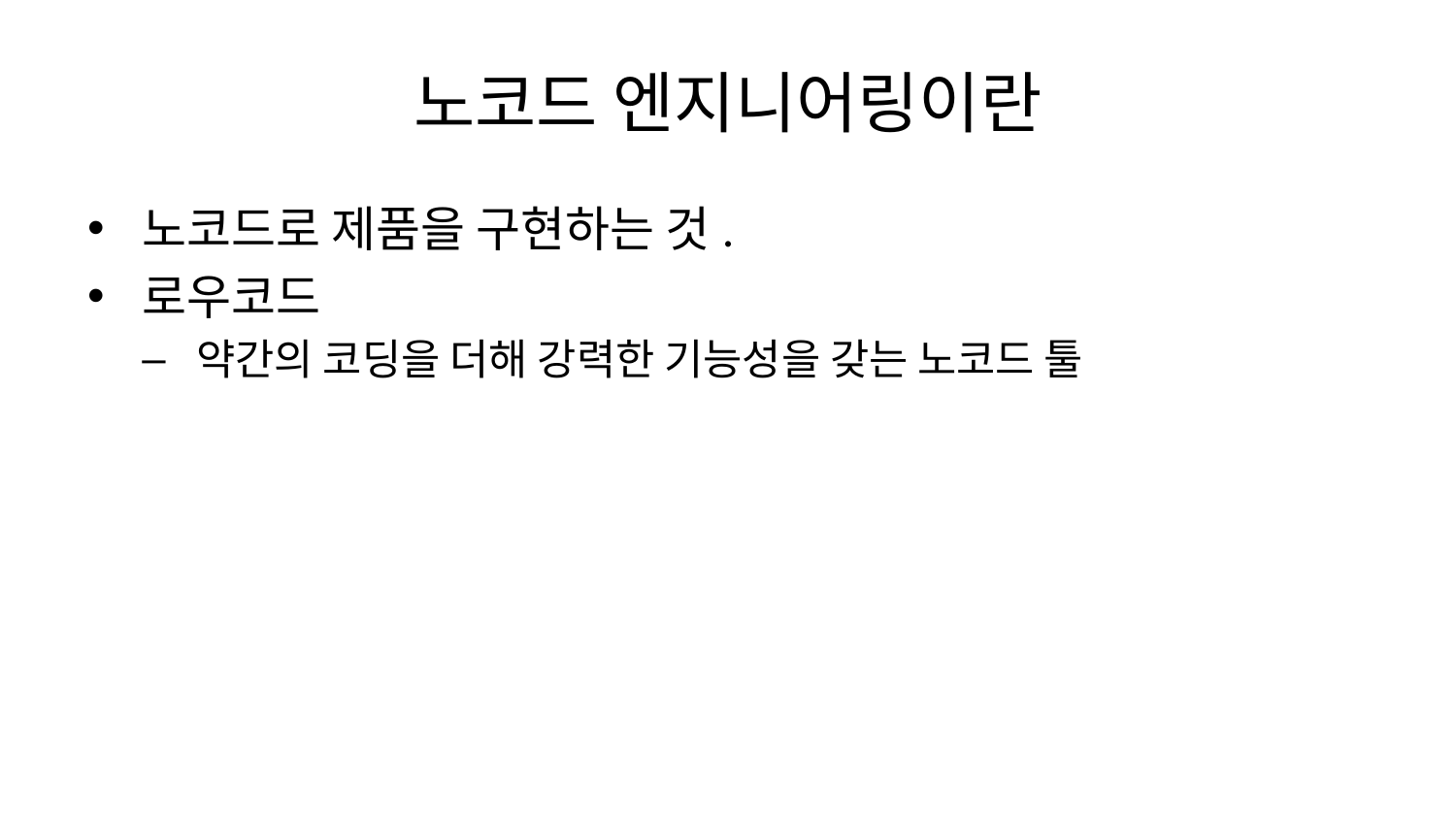

# 노코드 엔지니어링이란
노코드로 제품을 구현하는 것.
로우코드
약간의 코딩을 더해 강력한 기능성을 갖는 노코드 툴